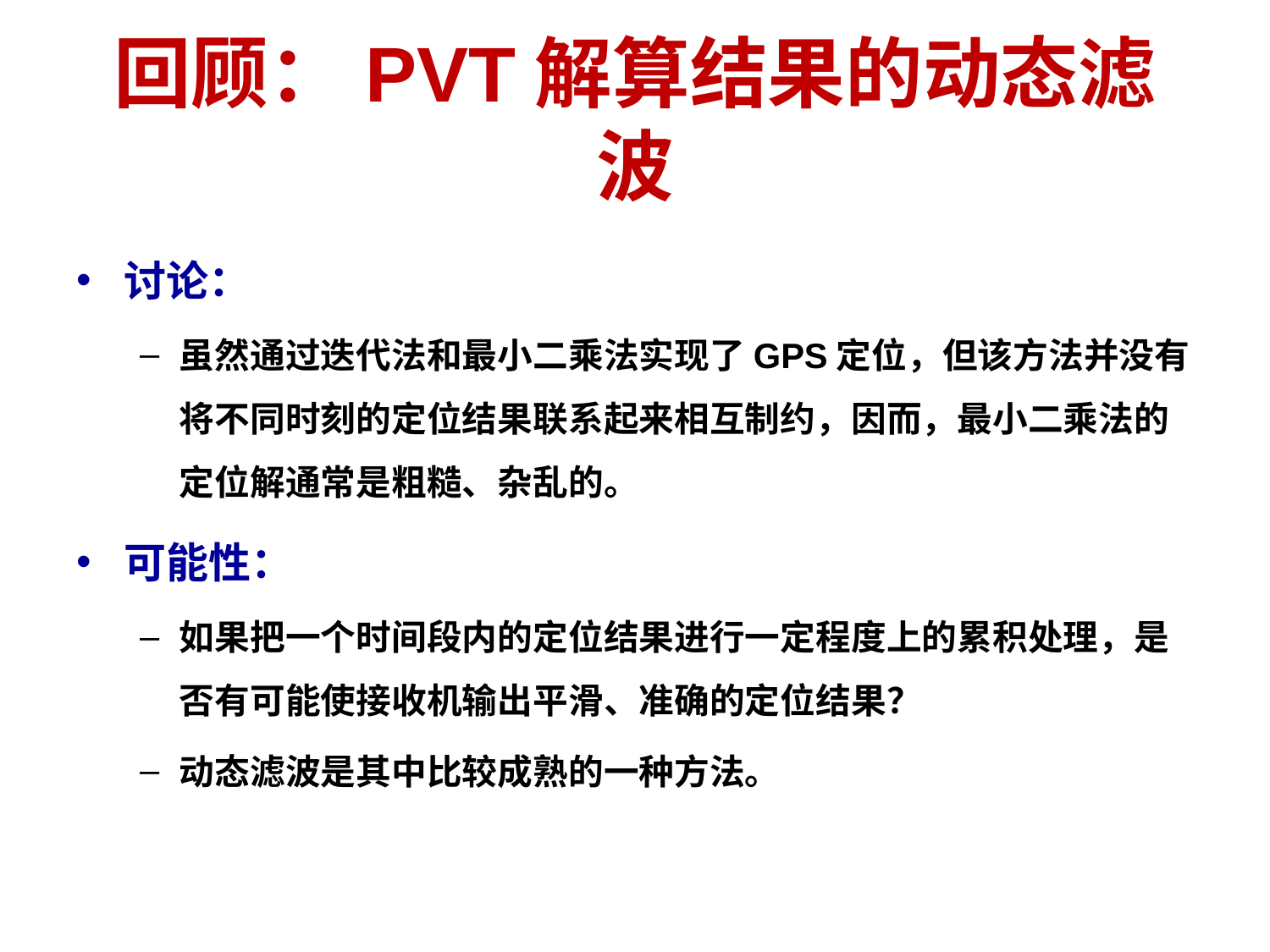

# 回顾：PVT解算结果的动态滤波
讨论：
虽然通过迭代法和最小二乘法实现了GPS定位，但该方法并没有将不同时刻的定位结果联系起来相互制约，因而，最小二乘法的定位解通常是粗糙、杂乱的。
可能性：
如果把一个时间段内的定位结果进行一定程度上的累积处理，是否有可能使接收机输出平滑、准确的定位结果？
动态滤波是其中比较成熟的一种方法。